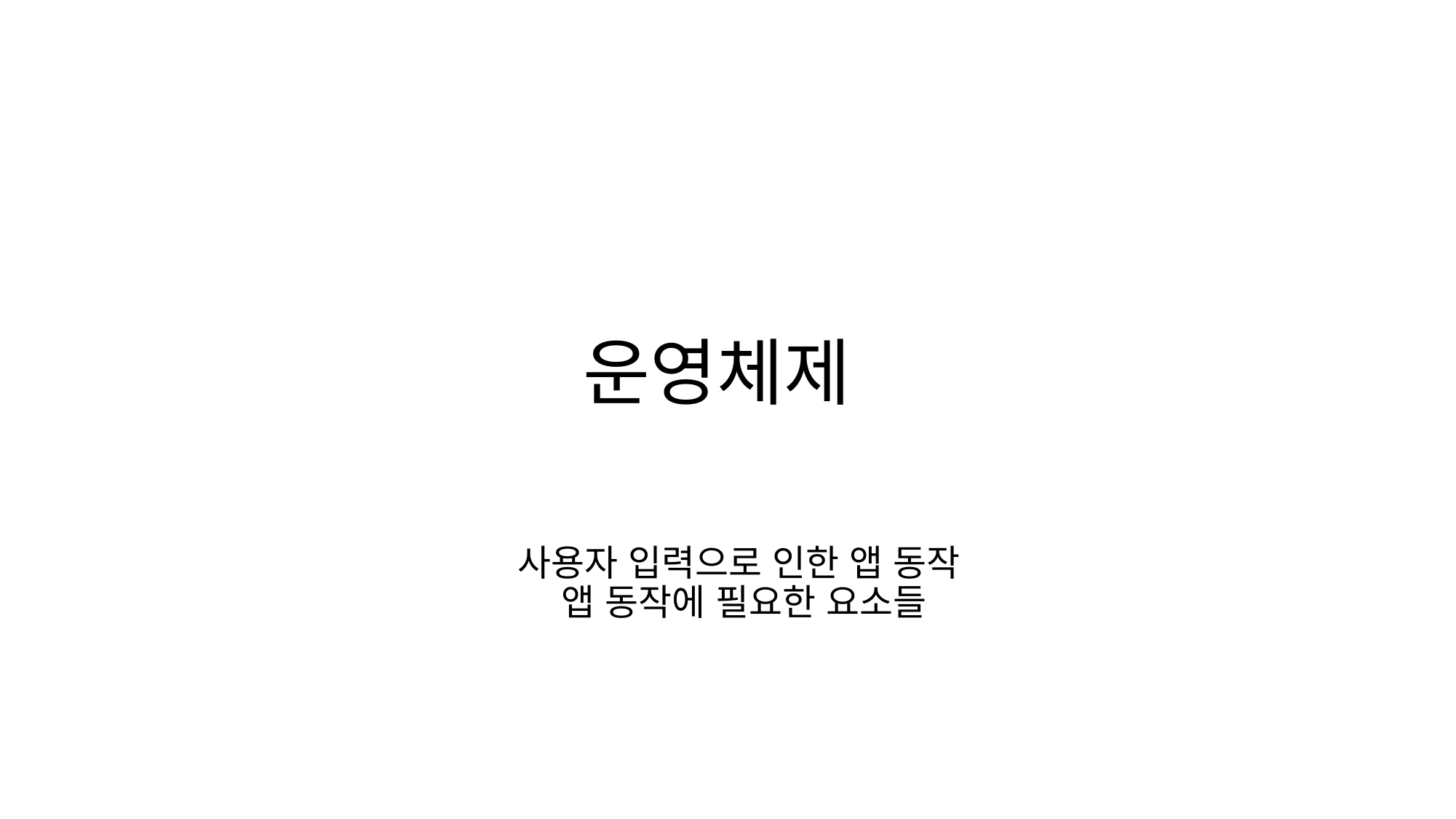

# 운영체제
사용자 입력으로 인한 앱 동작
앱 동작에 필요한 요소들